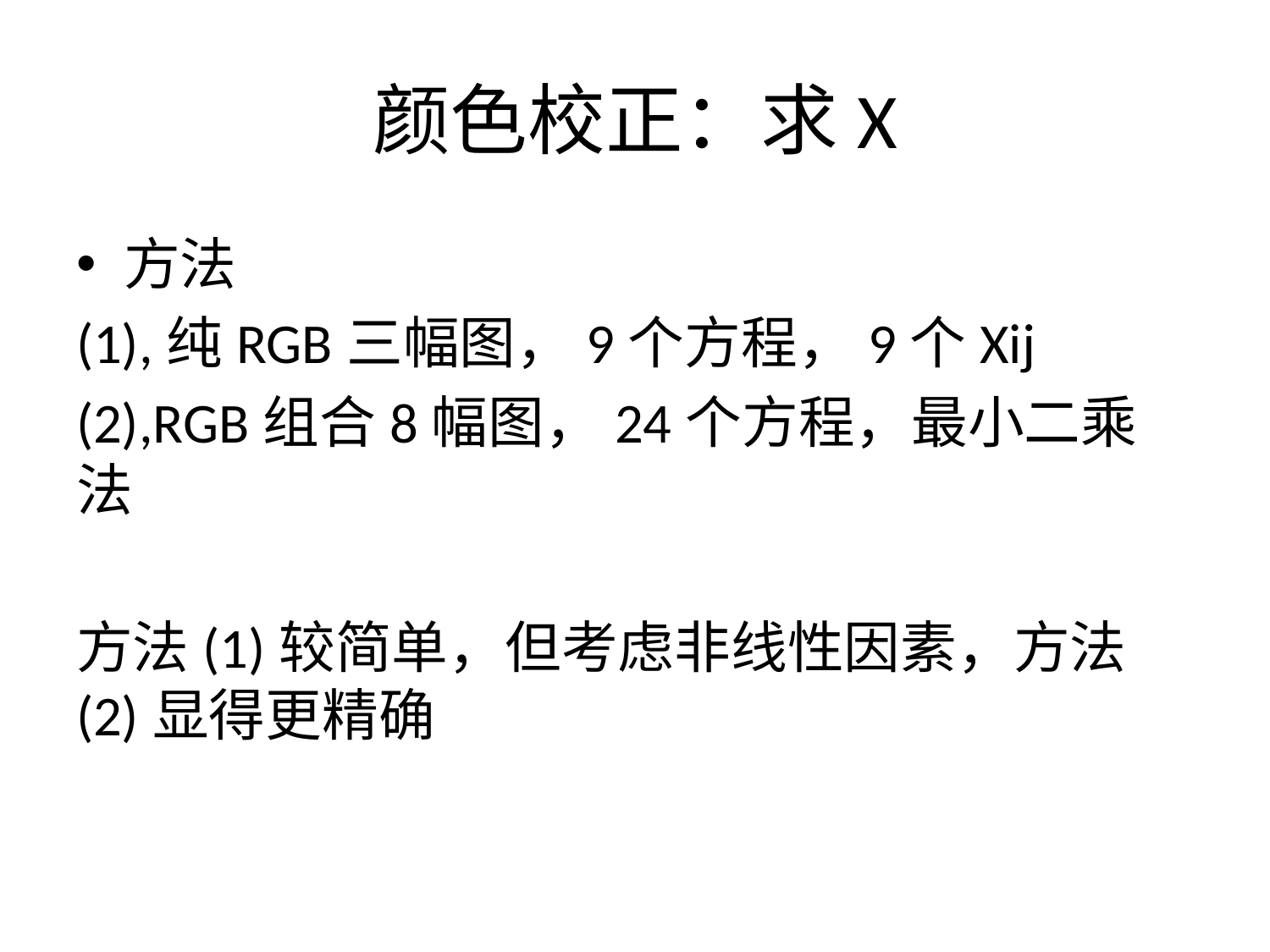

# 颜色校正：求X
方法
(1),纯RGB三幅图，9个方程，9个Xij
(2),RGB组合8幅图，24个方程，最小二乘法

方法(1)较简单，但考虑非线性因素，方法(2)显得更精确